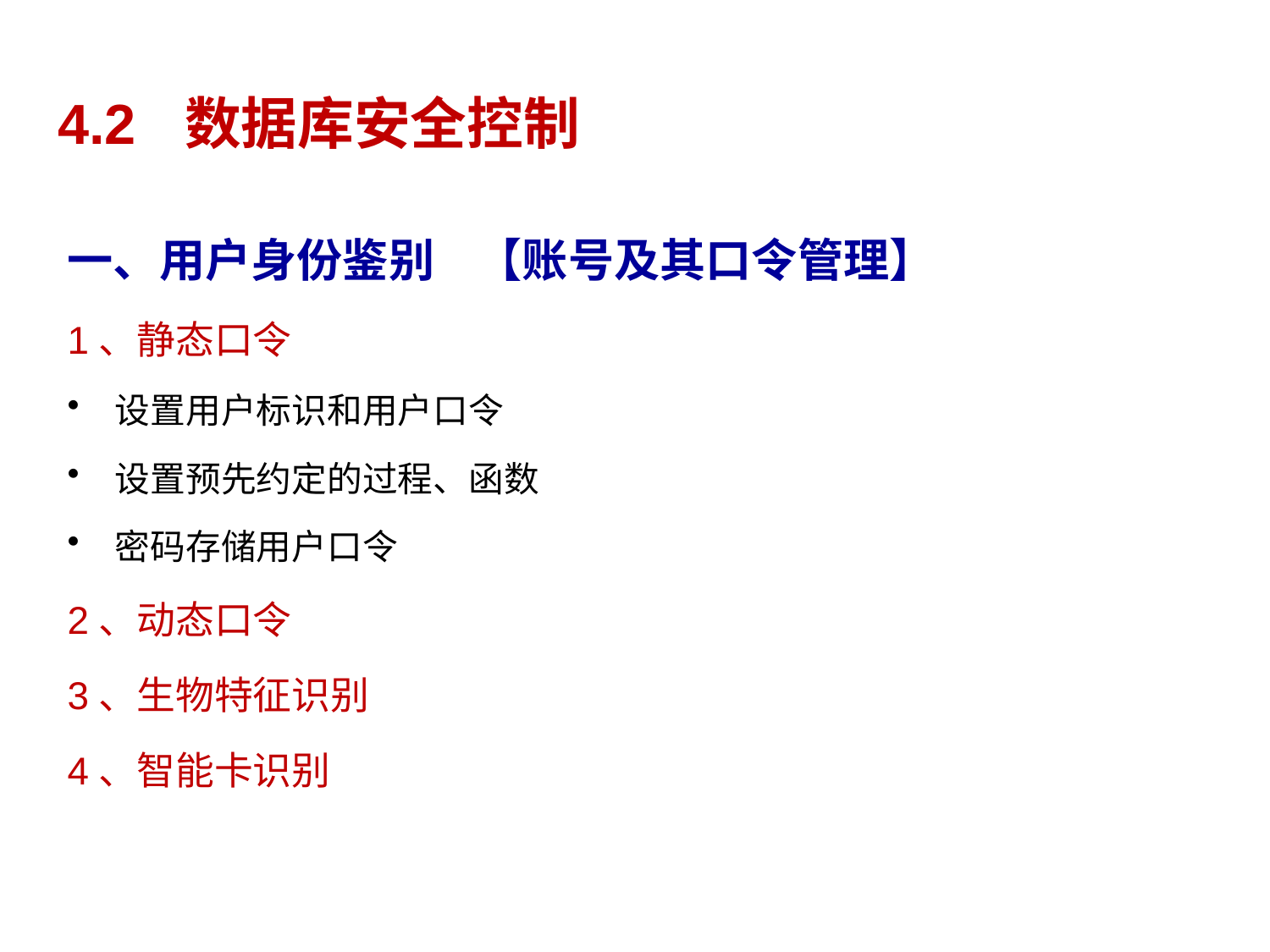

# 4.2	数据库安全控制

一、用户身份鉴别    【账号及其口令管理】
1、静态口令
设置用户标识和用户口令
设置预先约定的过程、函数
密码存储用户口令
2、动态口令
3、生物特征识别
4、智能卡识别